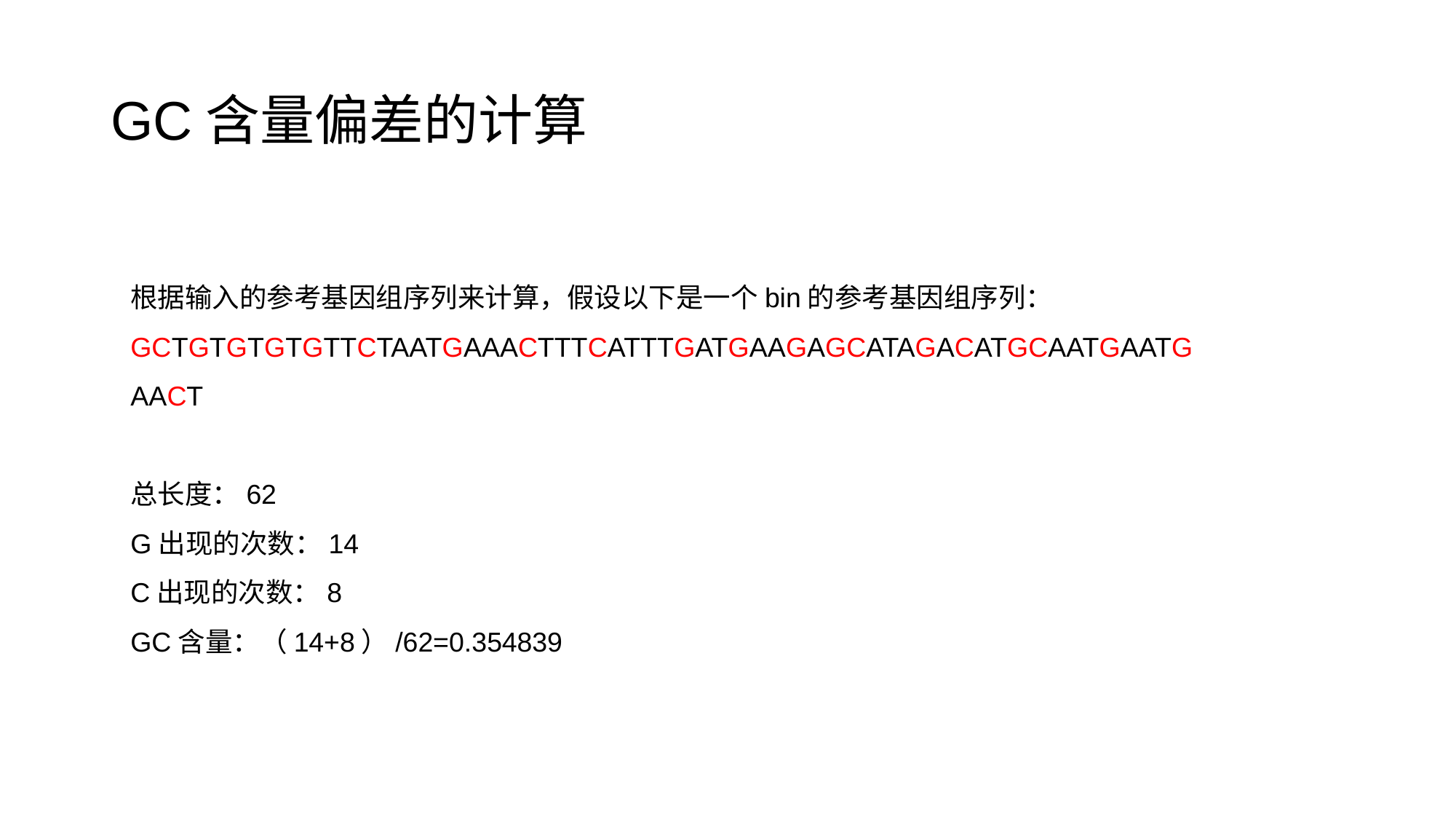

# GC含量偏差的计算
根据输入的参考基因组序列来计算，假设以下是一个bin的参考基因组序列：
GCTGTGTGTGTTCTAATGAAACTTTCATTTGATGAAGAGCATAGACATGCAATGAATGAACT

总长度：62
G出现的次数：14
C出现的次数：8
GC含量：（14+8）/62=0.354839